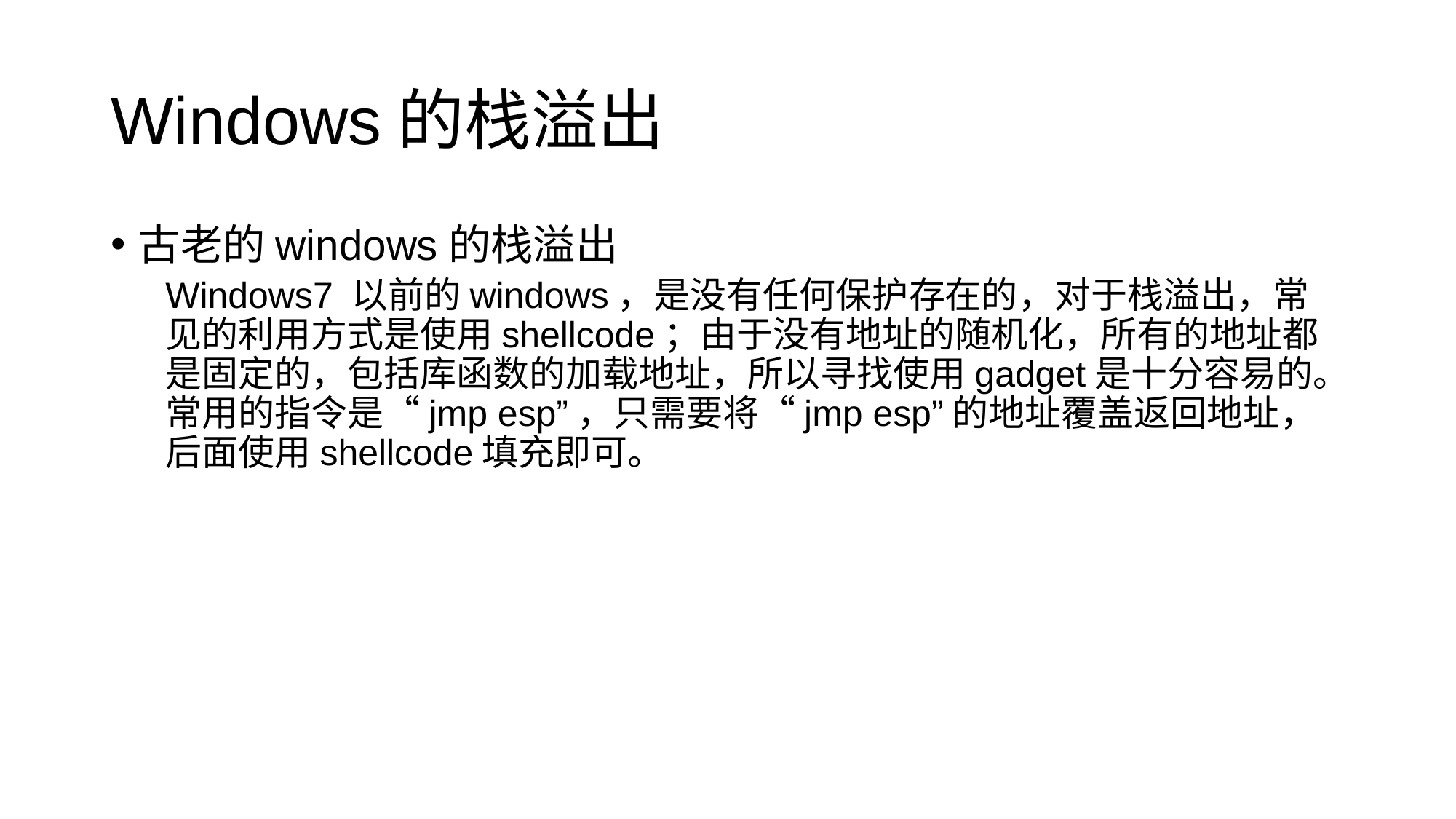

# Windows的栈溢出
古老的windows的栈溢出
Windows7 以前的windows，是没有任何保护存在的，对于栈溢出，常见的利用方式是使用shellcode；由于没有地址的随机化，所有的地址都是固定的，包括库函数的加载地址，所以寻找使用gadget是十分容易的。常用的指令是“jmp esp”，只需要将“jmp esp”的地址覆盖返回地址，后面使用shellcode填充即可。